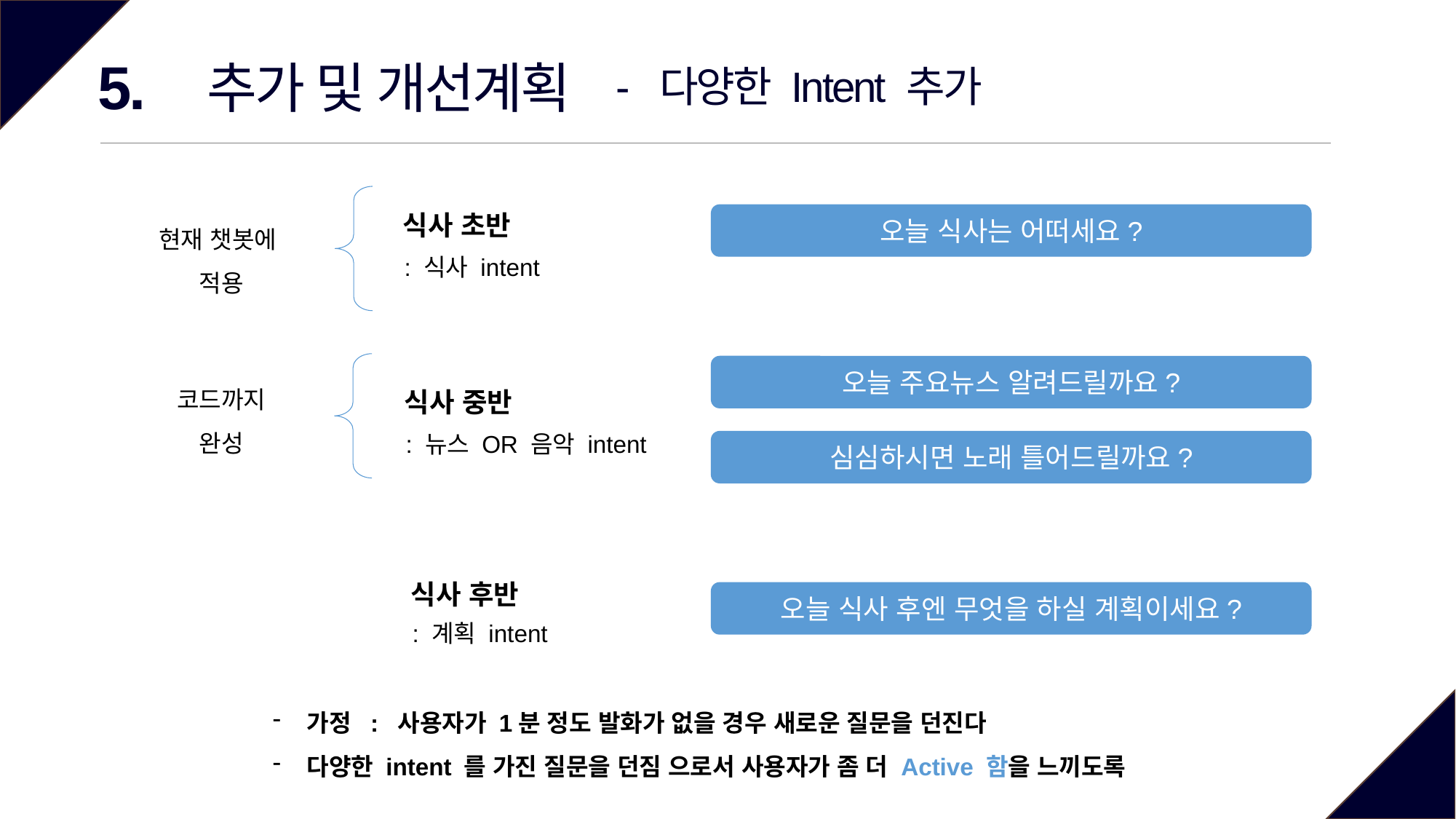

5.
추가 및 개선계획
-  다양한 Intent 추가
식사 초반

현재 챗봇에
적용
오늘 식사는 어떠세요?
: 식사 intent

오늘 주요뉴스 알려드릴까요?
식사 중반
코드까지
완성
: 뉴스 OR 음악 intent
심심하시면 노래 틀어드릴까요?
식사 후반
오늘 식사 후엔 무엇을 하실 계획이세요?
: 계획 intent
가정  :  사용자가 1분 정도 발화가 없을 경우 새로운 질문을 던진다
다양한 intent 를 가진 질문을 던짐 으로서 사용자가 좀 더 Active 함을 느끼도록